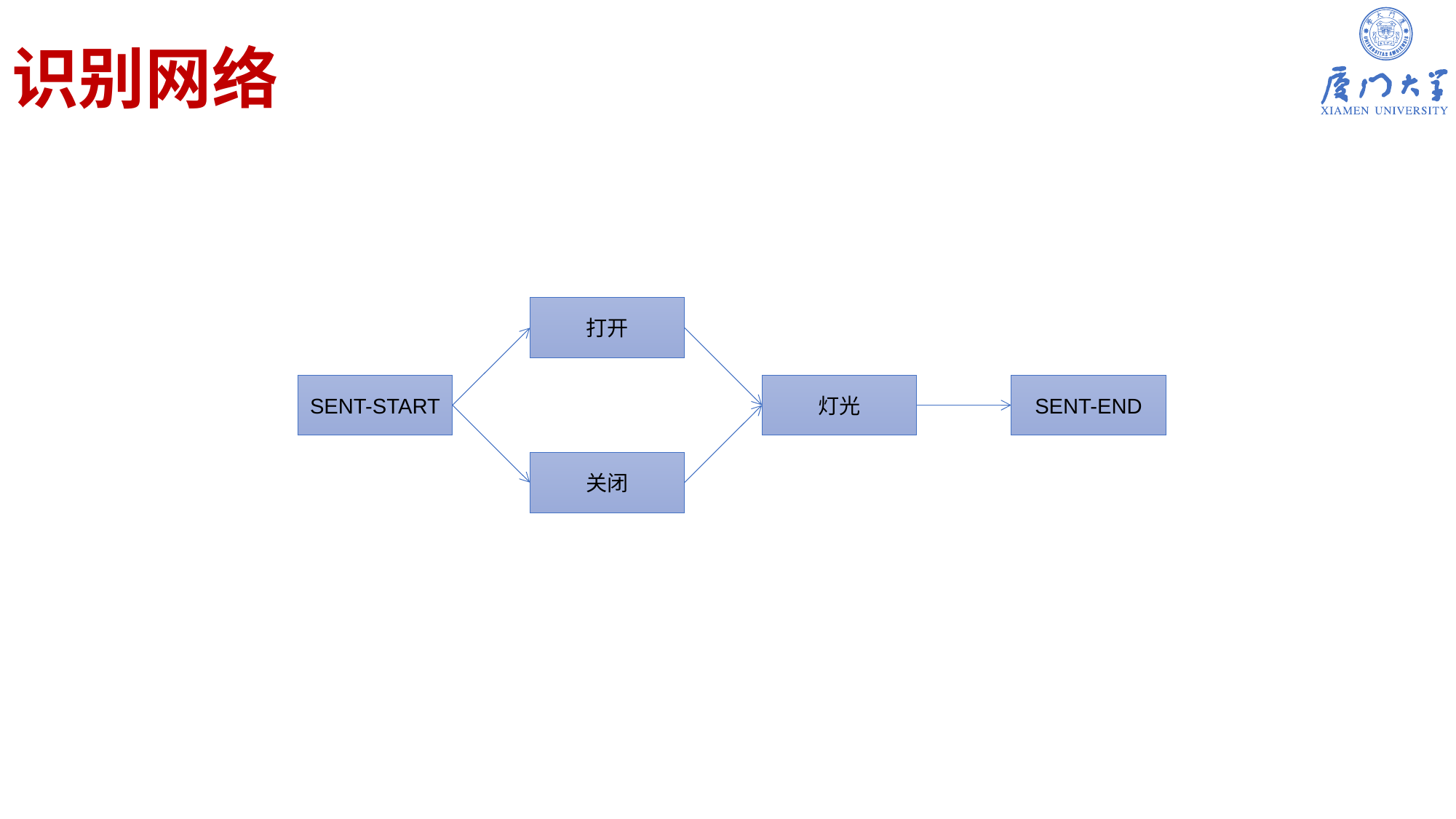

# 识别网络
打开
SENT-START
灯光
SENT-END
关闭